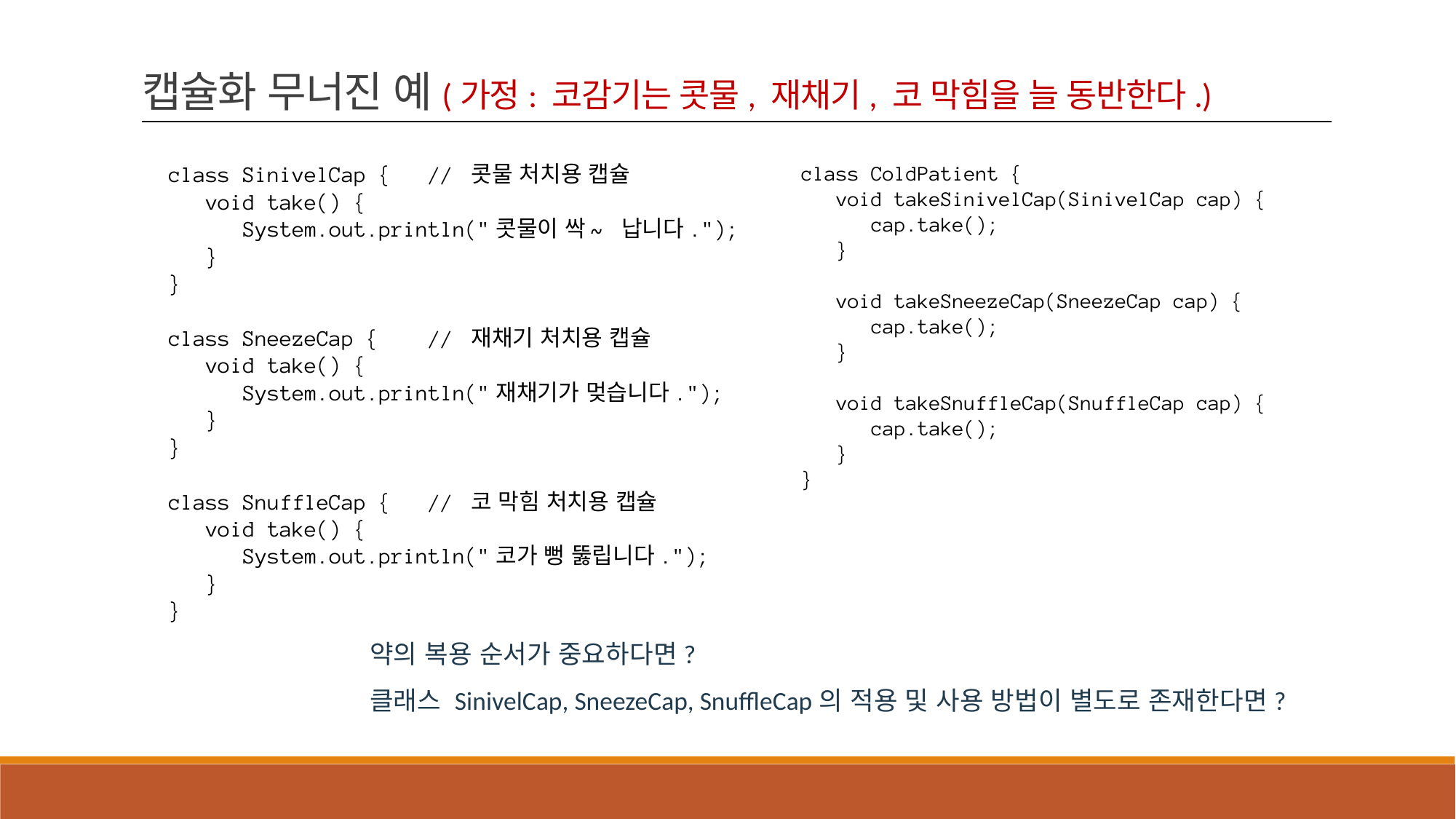

캡슐화 무너진 예(가정: 코감기는 콧물, 재채기, 코 막힘을 늘 동반한다.)
class SinivelCap {   // 콧물 처치용 캡슐
   void take() {
      System.out.println("콧물이 싹~ 납니다.");
   }
}

class SneezeCap {    // 재채기 처치용 캡슐
   void take() {
      System.out.println("재채기가 멎습니다.");
   }
}

class SnuffleCap {   // 코 막힘 처치용 캡슐
   void take() {
      System.out.println("코가 뻥 뚫립니다.");
   }
}
class ColdPatient {
   void takeSinivelCap(SinivelCap cap) {
      cap.take();
   }

   void takeSneezeCap(SneezeCap cap) {
      cap.take();
   }

   void takeSnuffleCap(SnuffleCap cap) {
      cap.take();
   }
}
약의 복용 순서가 중요하다면?
클래스 SinivelCap, SneezeCap, SnuffleCap의 적용 및 사용 방법이 별도로 존재한다면?